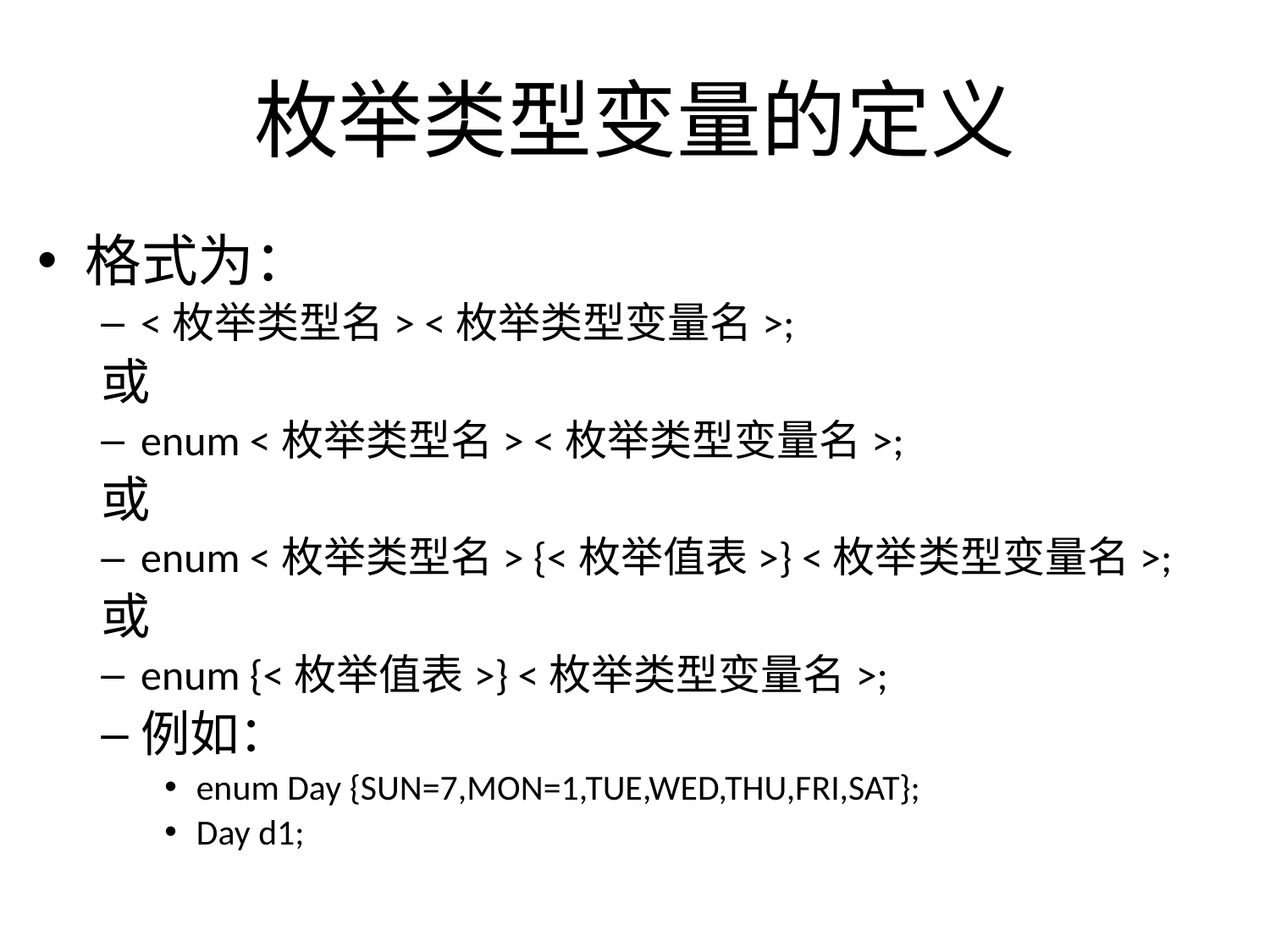

# 枚举类型变量的定义
格式为：
<枚举类型名> <枚举类型变量名>;
或
enum <枚举类型名> <枚举类型变量名>;
或
enum <枚举类型名> {<枚举值表>} <枚举类型变量名>;
或
enum {<枚举值表>} <枚举类型变量名>;
例如：
enum Day {SUN=7,MON=1,TUE,WED,THU,FRI,SAT};
Day d1;